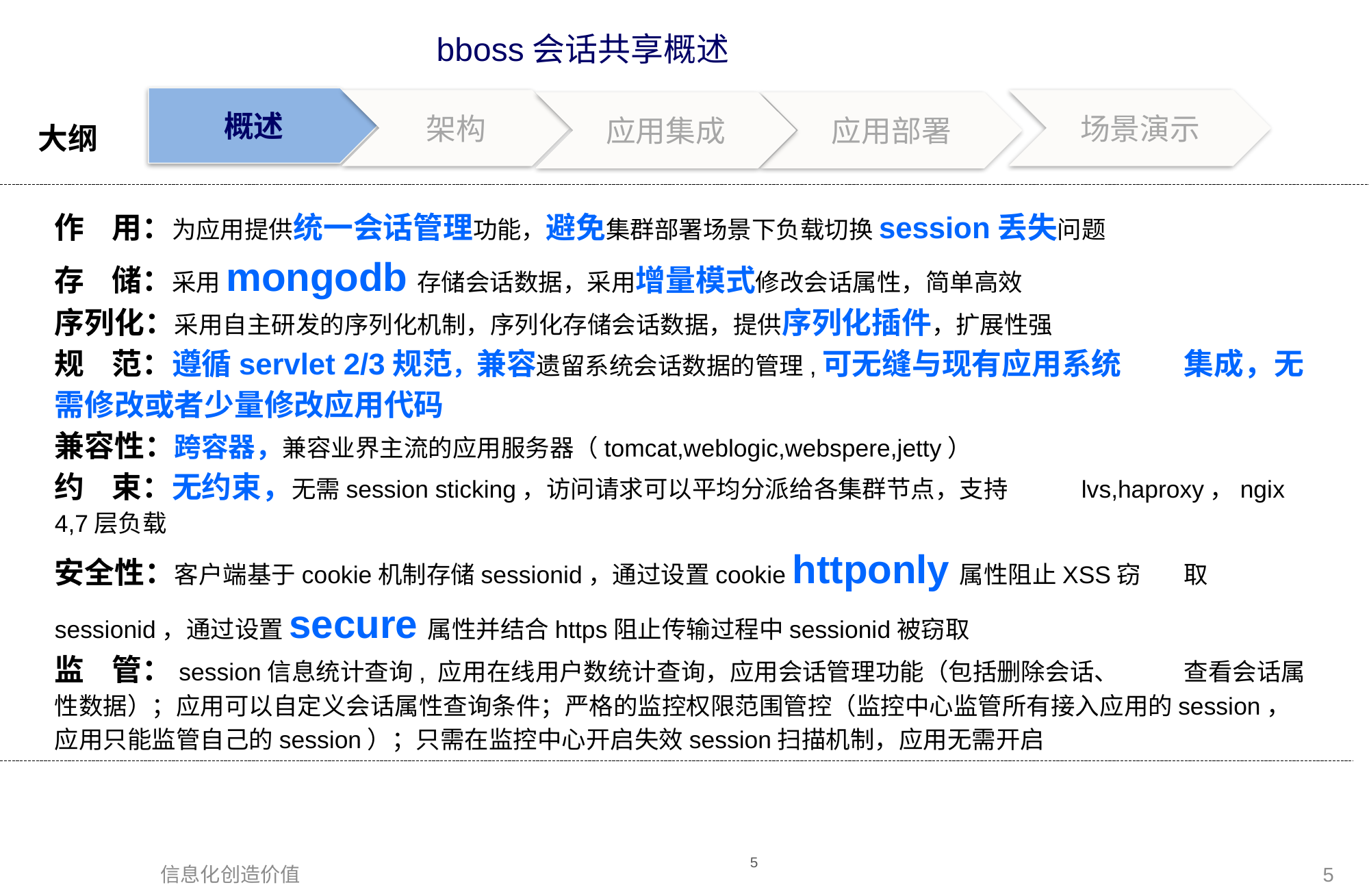

# bboss会话共享概述
大纲
概述
架构
场景演示
应用集成
应用部署
作    用：为应用提供统一会话管理功能，避免集群部署场景下负载切换session丢失问题
存    储：采用mongodb存储会话数据，采用增量模式修改会话属性，简单高效
序列化：采用自主研发的序列化机制，序列化存储会话数据，提供序列化插件，扩展性强
规    范：遵循servlet 2/3规范，兼容遗留系统会话数据的管理,可无缝与现有应用系统	集成，无需修改或者少量修改应用代码
兼容性：跨容器，兼容业界主流的应用服务器（tomcat,weblogic,webspere,jetty）
约    束：无约束，无需session sticking，访问请求可以平均分派给各集群节点，支持	lvs,haproxy，ngix 4,7层负载
安全性：客户端基于cookie机制存储sessionid，通过设置cookie httponly属性阻止XSS窃	取sessionid，通过设置secure属性并结合https阻止传输过程中sessionid被窃取
监    管：session信息统计查询, 应用在线用户数统计查询，应用会话管理功能（包括删除会话、	查看会话属性数据）；应用可以自定义会话属性查询条件；严格的监控权限范围管控（监控中心监管所有接入应用的session，应用只能监管自己的session）；只需在监控中心开启失效session扫描机制，应用无需开启
5
5
信息化创造价值